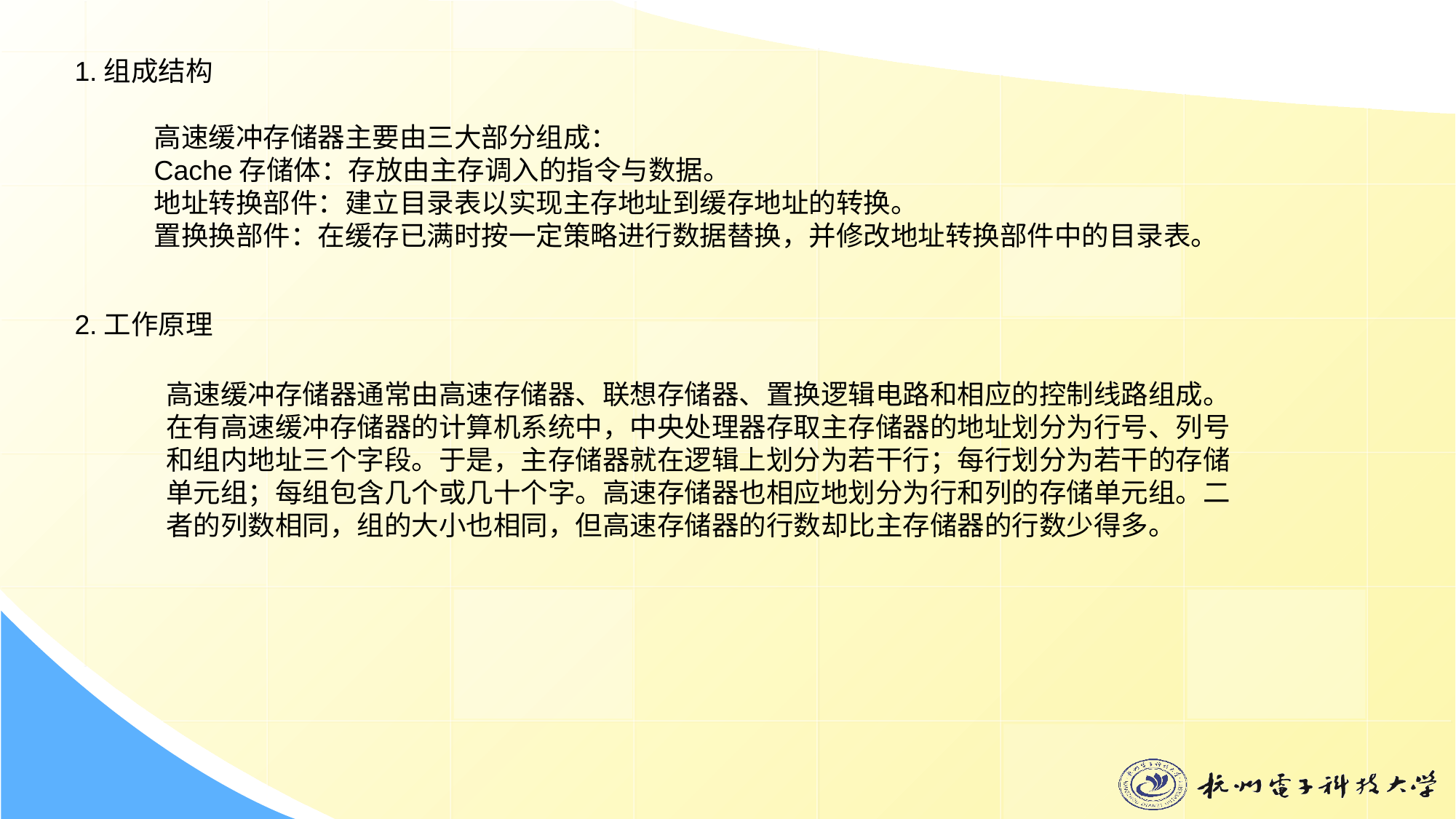

1.组成结构
高速缓冲存储器主要由三大部分组成：
Cache存储体：存放由主存调入的指令与数据。
地址转换部件：建立目录表以实现主存地址到缓存地址的转换。
置换换部件：在缓存已满时按一定策略进行数据替换，并修改地址转换部件中的目录表。
2.工作原理
高速缓冲存储器通常由高速存储器、联想存储器、置换逻辑电路和相应的控制线路组成。在有高速缓冲存储器的计算机系统中，中央处理器存取主存储器的地址划分为行号、列号和组内地址三个字段。于是，主存储器就在逻辑上划分为若干行；每行划分为若干的存储单元组；每组包含几个或几十个字。高速存储器也相应地划分为行和列的存储单元组。二者的列数相同，组的大小也相同，但高速存储器的行数却比主存储器的行数少得多。